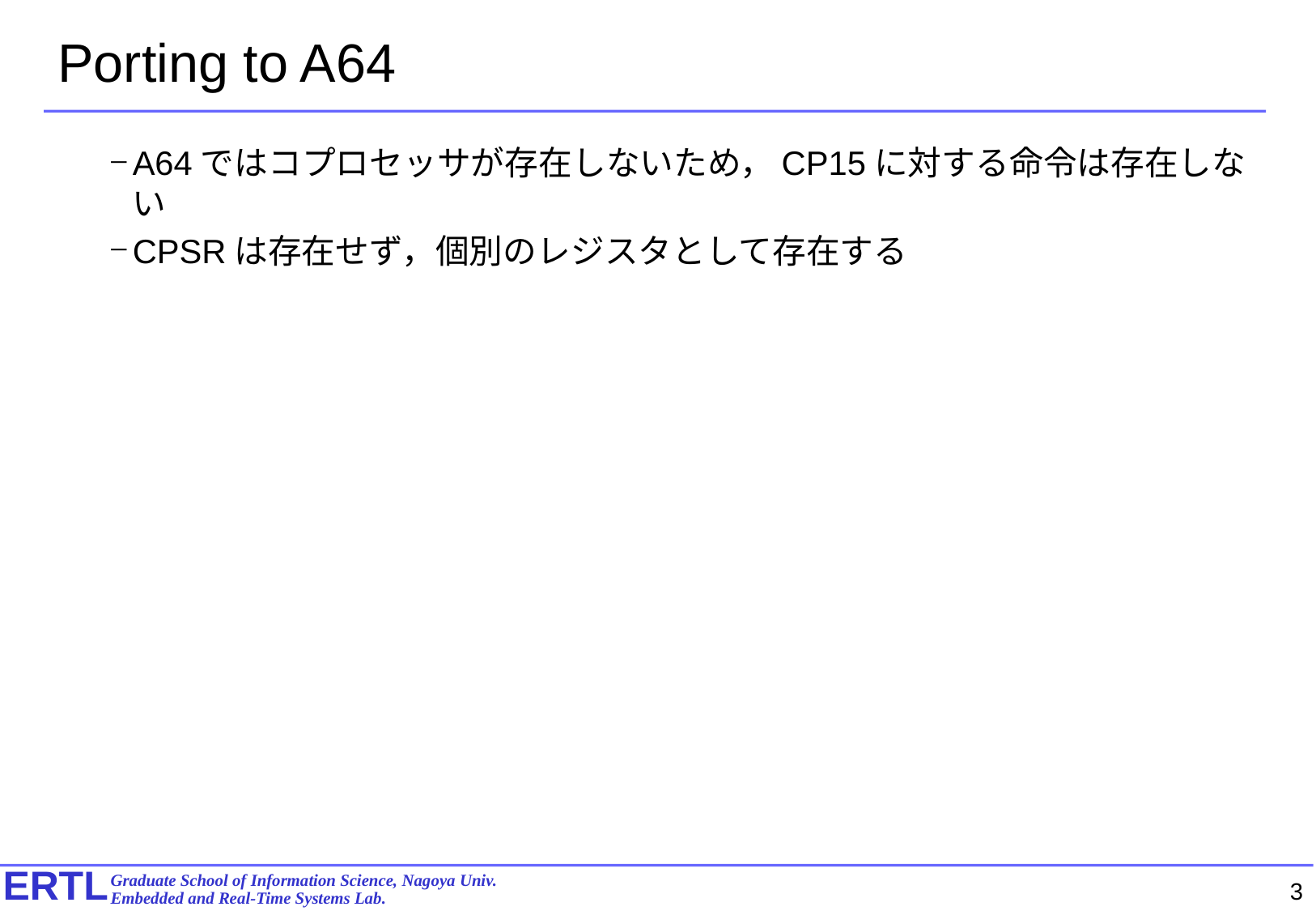

# Porting to A64
A64ではコプロセッサが存在しないため，CP15に対する命令は存在しない
CPSRは存在せず，個別のレジスタとして存在する

3